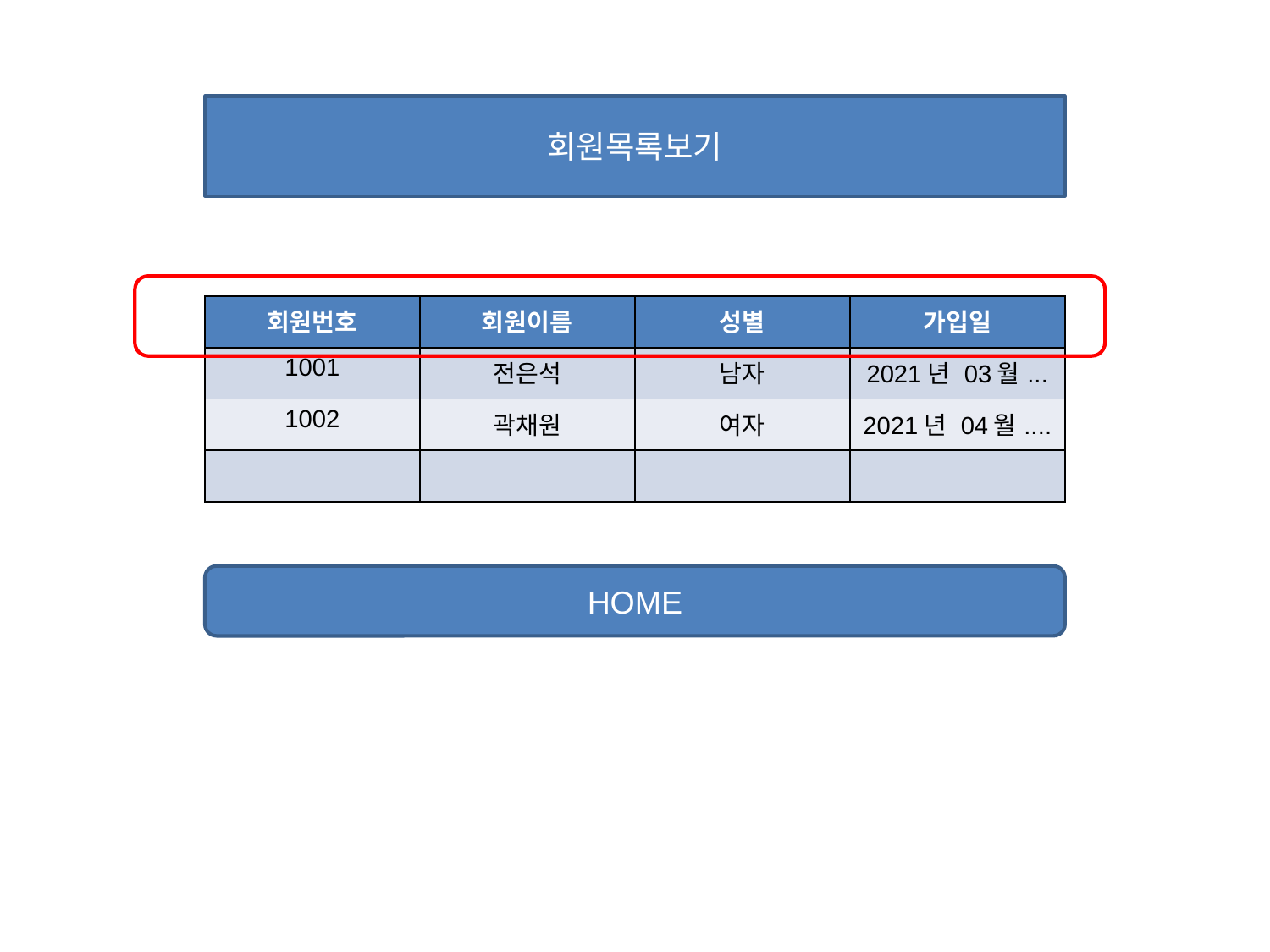

회원목록보기

| 회원번호 | 회원이름 | 성별 | 가입일 |
| --- | --- | --- | --- |
| 1001 | 전은석 | 남자 | 2021년 03월... |
| 1002 | 곽채원 | 여자 | 2021년 04월.... |
|  |  |  |  |
HOME